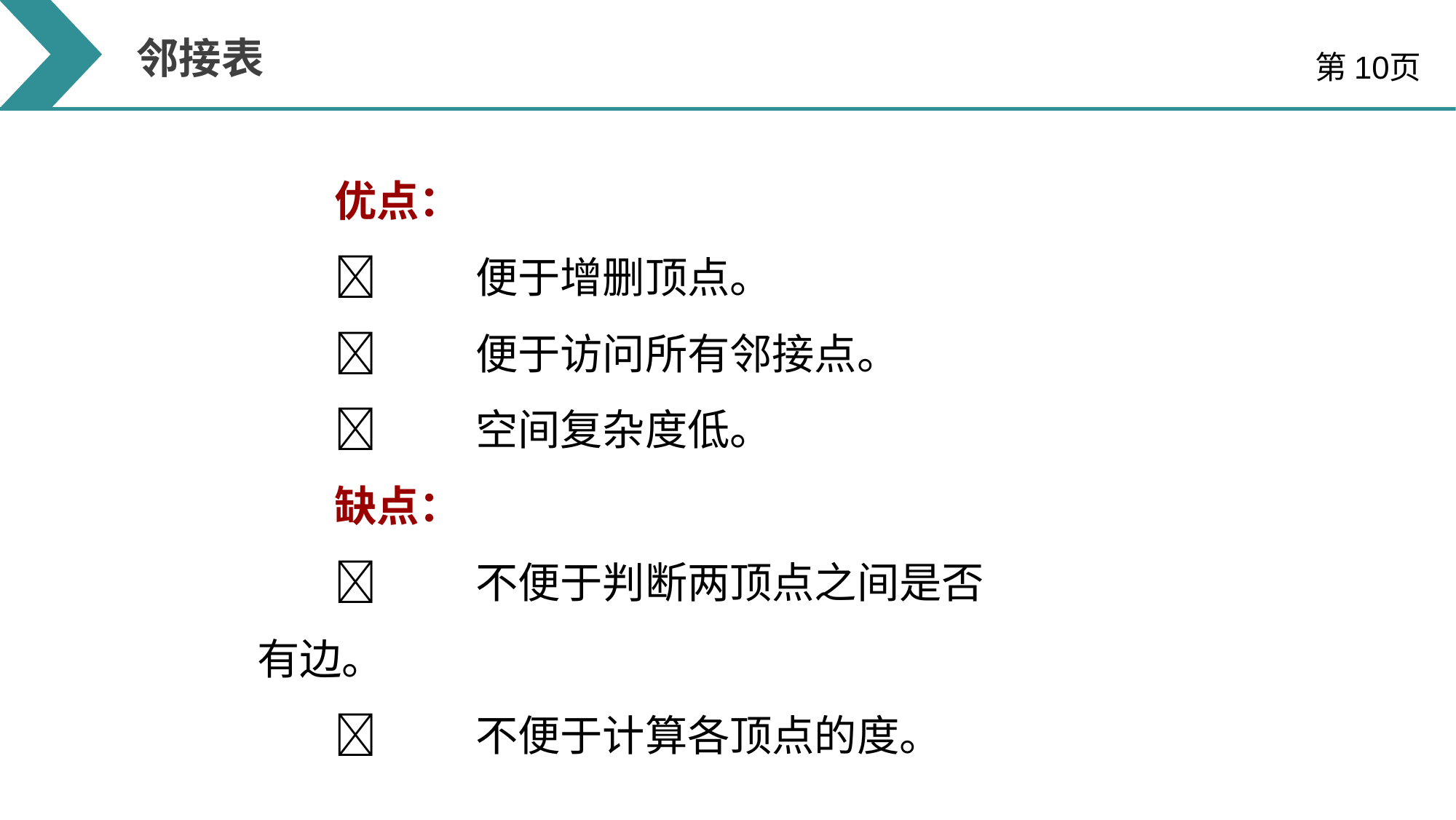

邻接表
第10页
优点：
•	便于增删顶点。
•	便于访问所有邻接点。
•	空间复杂度低。
缺点：
•	不便于判断两顶点之间是否有边。
•	不便于计算各顶点的度。